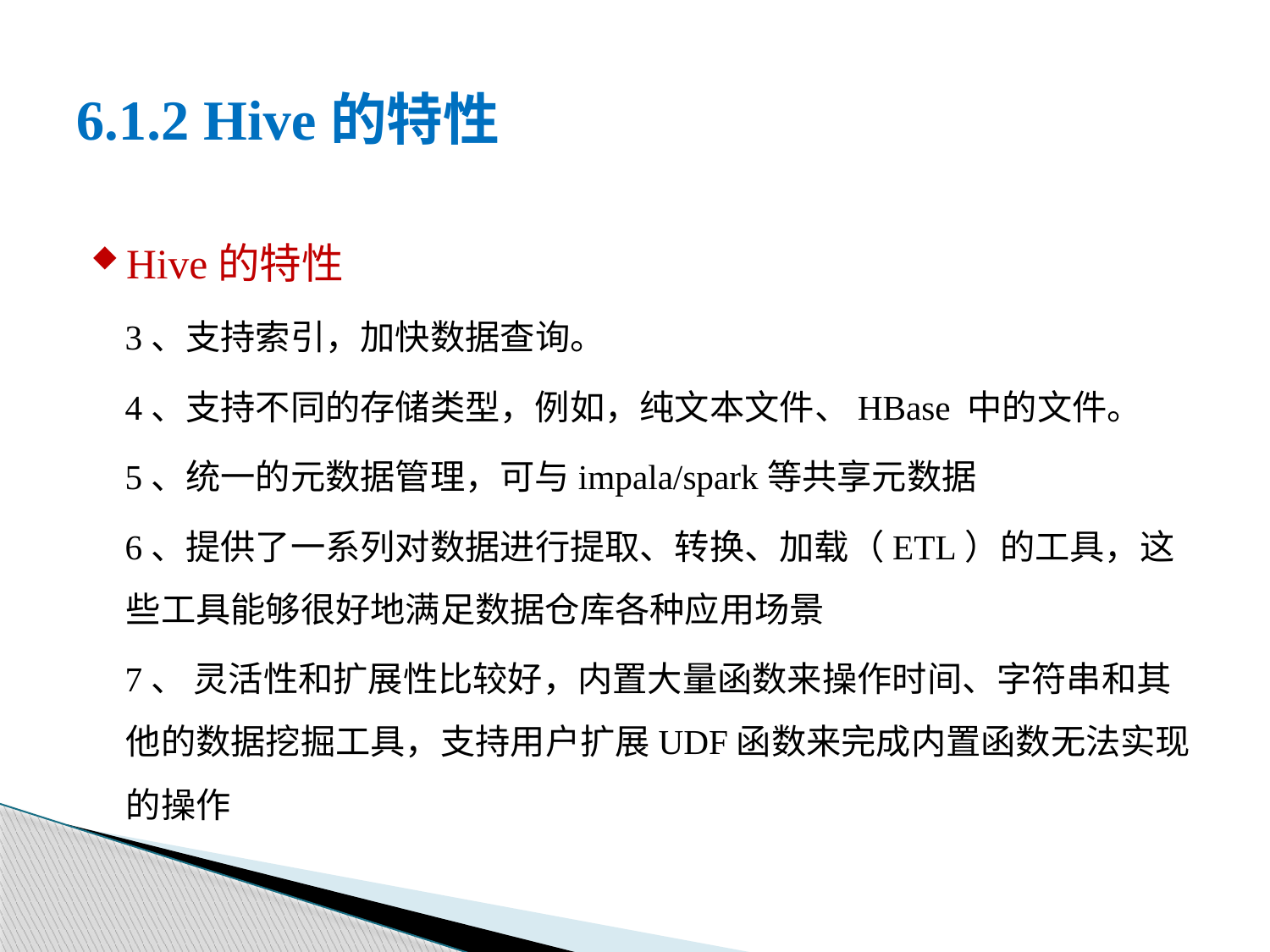

# 6.1.2 Hive的特性
Hive的特性
3、支持索引，加快数据查询。
4、支持不同的存储类型，例如，纯文本文件、HBase 中的文件。
5、统一的元数据管理，可与impala/spark等共享元数据
6、提供了一系列对数据进行提取、转换、加载（ETL）的工具，这些工具能够很好地满足数据仓库各种应用场景
7、 灵活性和扩展性比较好，内置大量函数来操作时间、字符串和其他的数据挖掘工具，支持用户扩展UDF函数来完成内置函数无法实现的操作